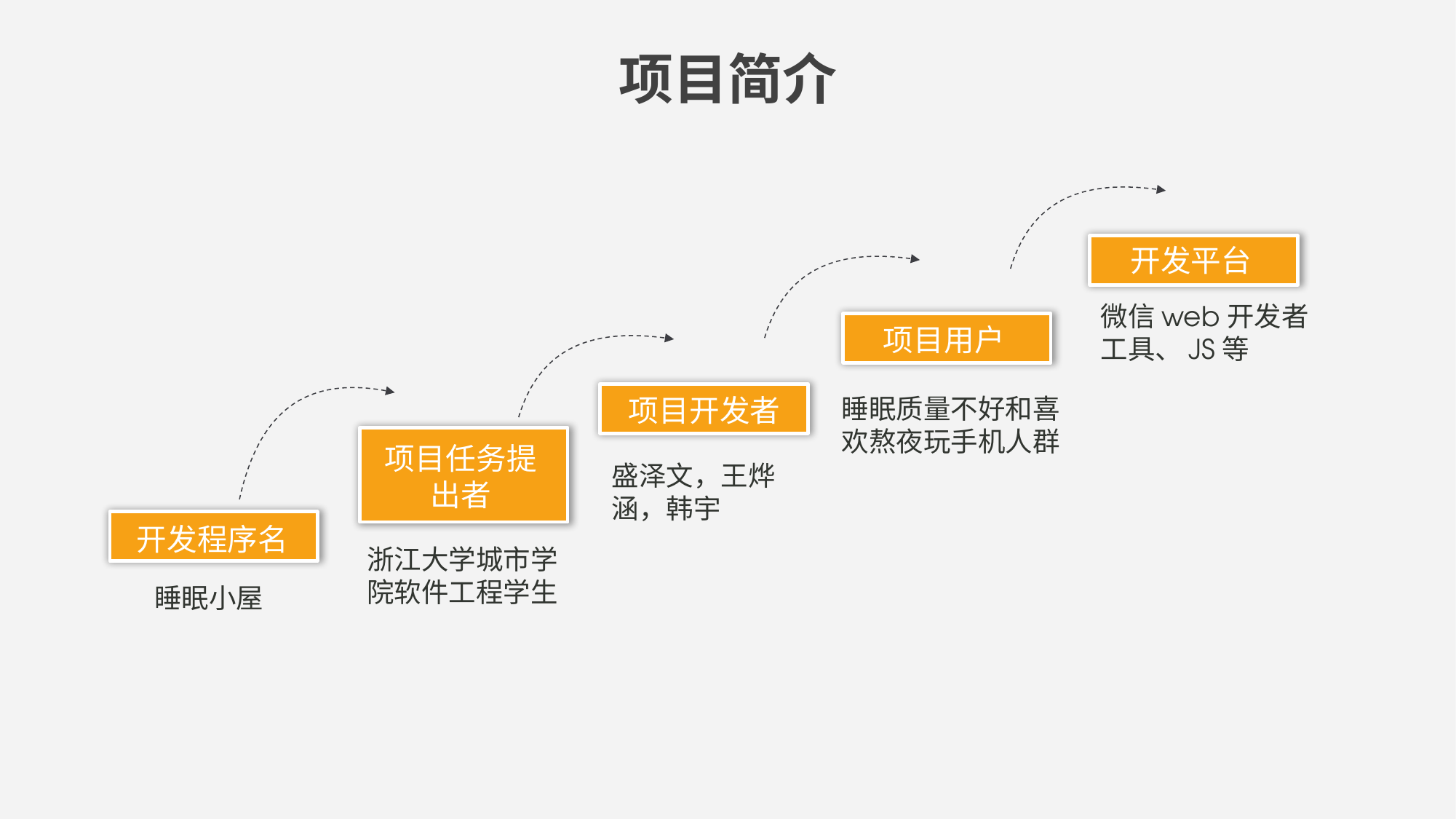

项目简介

开发平台

微信web开发者工具、JS等

项目用户

项目开发者
睡眠质量不好和喜欢熬夜玩手机人群

项目任务提出者
盛泽文，王烨涵，韩宇

开发程序名
浙江大学城市学院软件工程学生
睡眠小屋